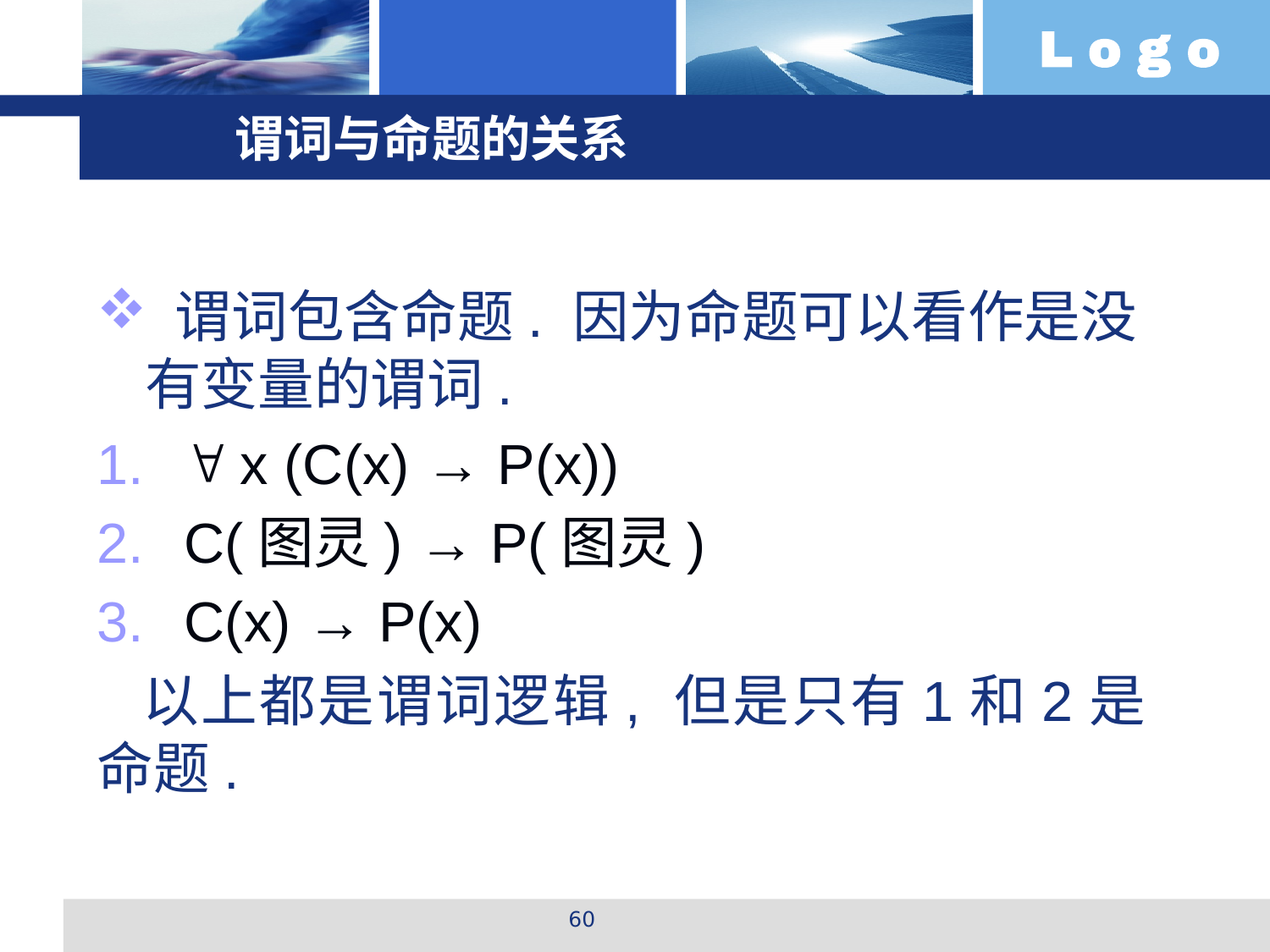

谓词与命题的关系
 谓词包含命题. 因为命题可以看作是没有变量的谓词.
 ∀ x (C(x) → P(x))
 C(图灵) → P(图灵)
 C(x) → P(x)
  以上都是谓词逻辑, 但是只有1和2是命题.

60